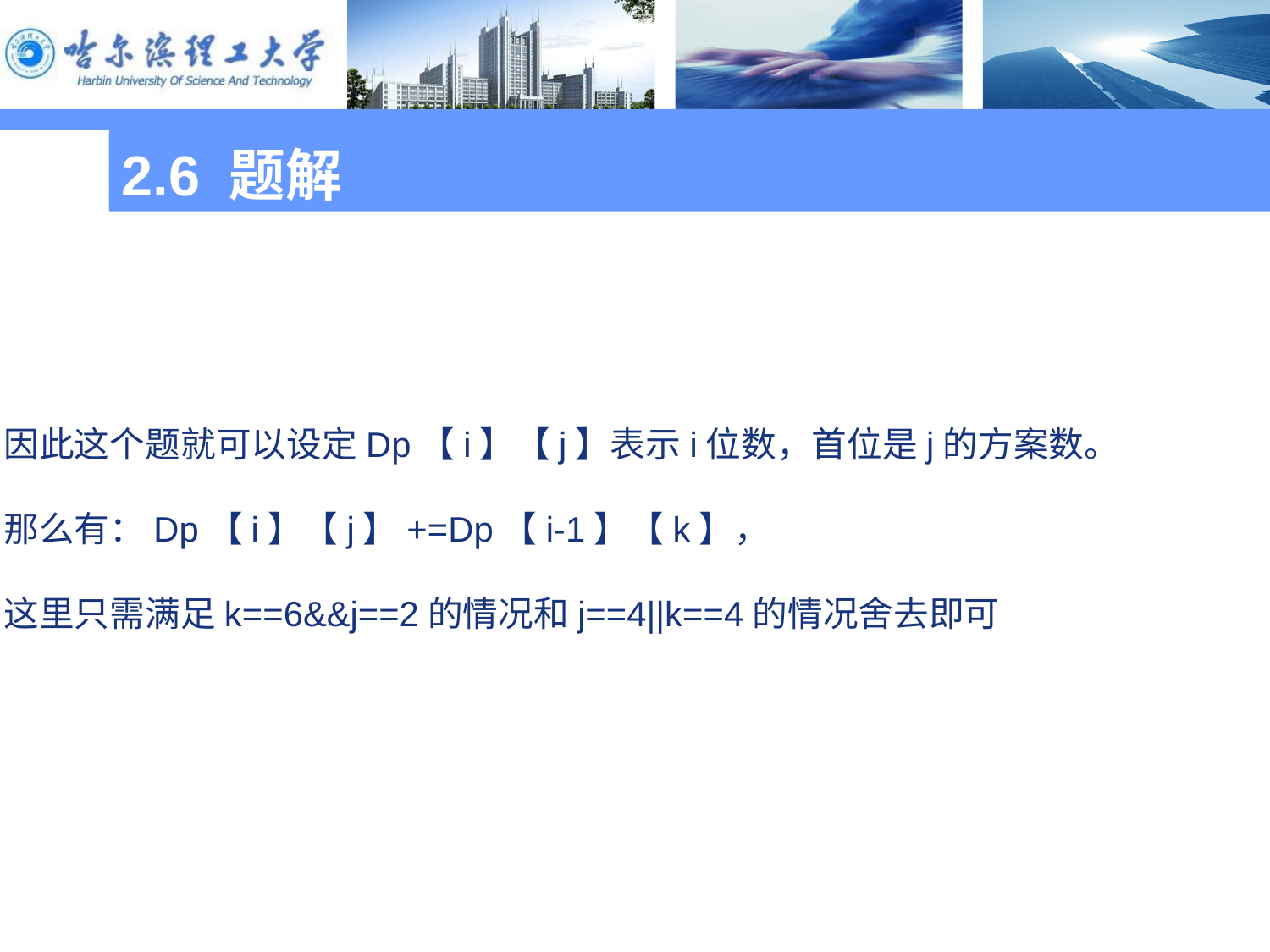

2.6 题解
因此这个题就可以设定Dp【i】【j】表示i位数，首位是j的方案数。

那么有：Dp【i】【j】+=Dp【i-1】【k】，

这里只需满足k==6&&j==2的情况和j==4||k==4的情况舍去即可